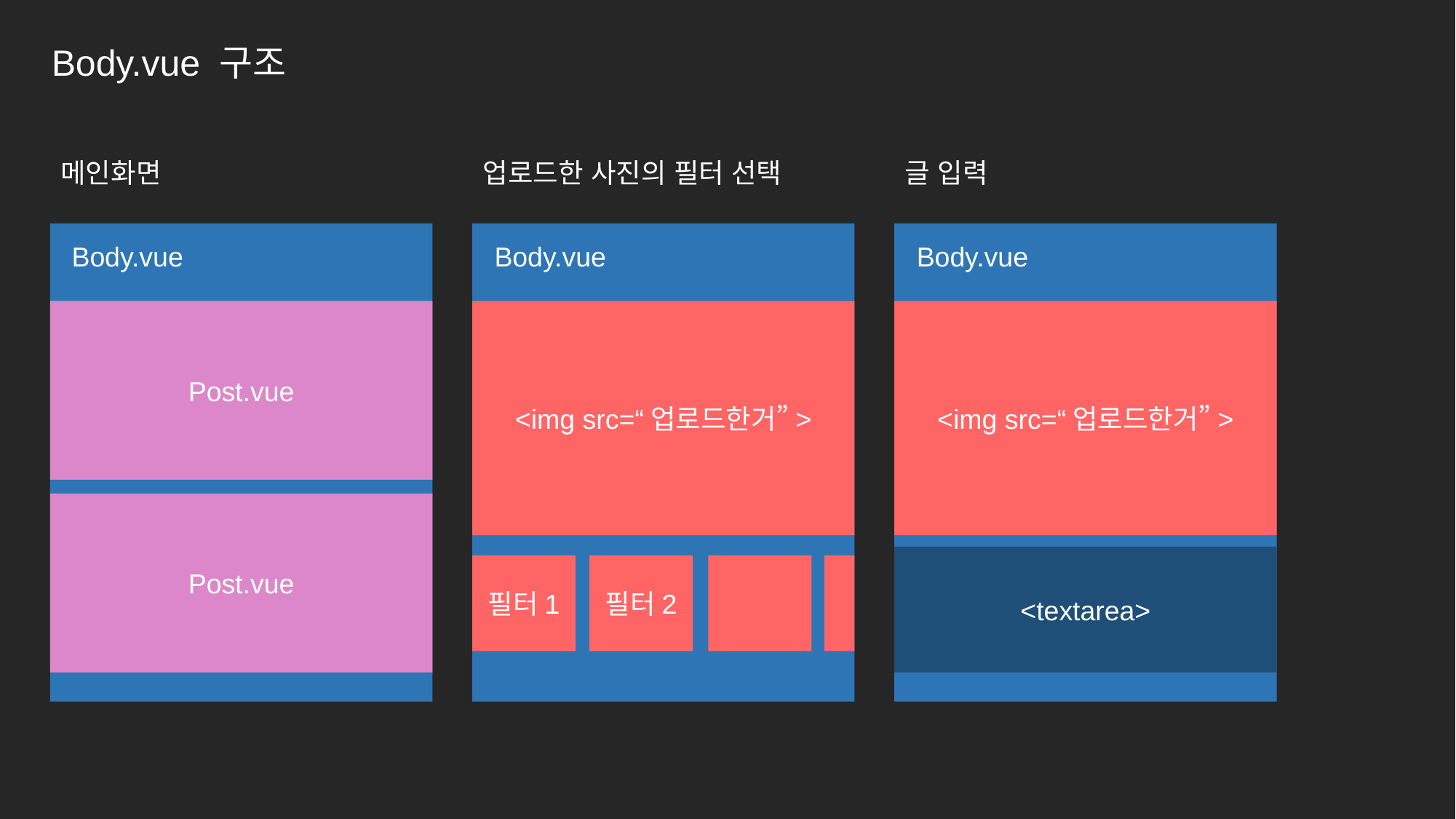

Body.vue 구조
메인화면
업로드한 사진의 필터 선택
글 입력

Body.vue
Body.vue
Body.vue
Post.vue
<img src=“업로드한거”>
<img src=“업로드한거”>
Post.vue
<textarea>
필터1
필터2